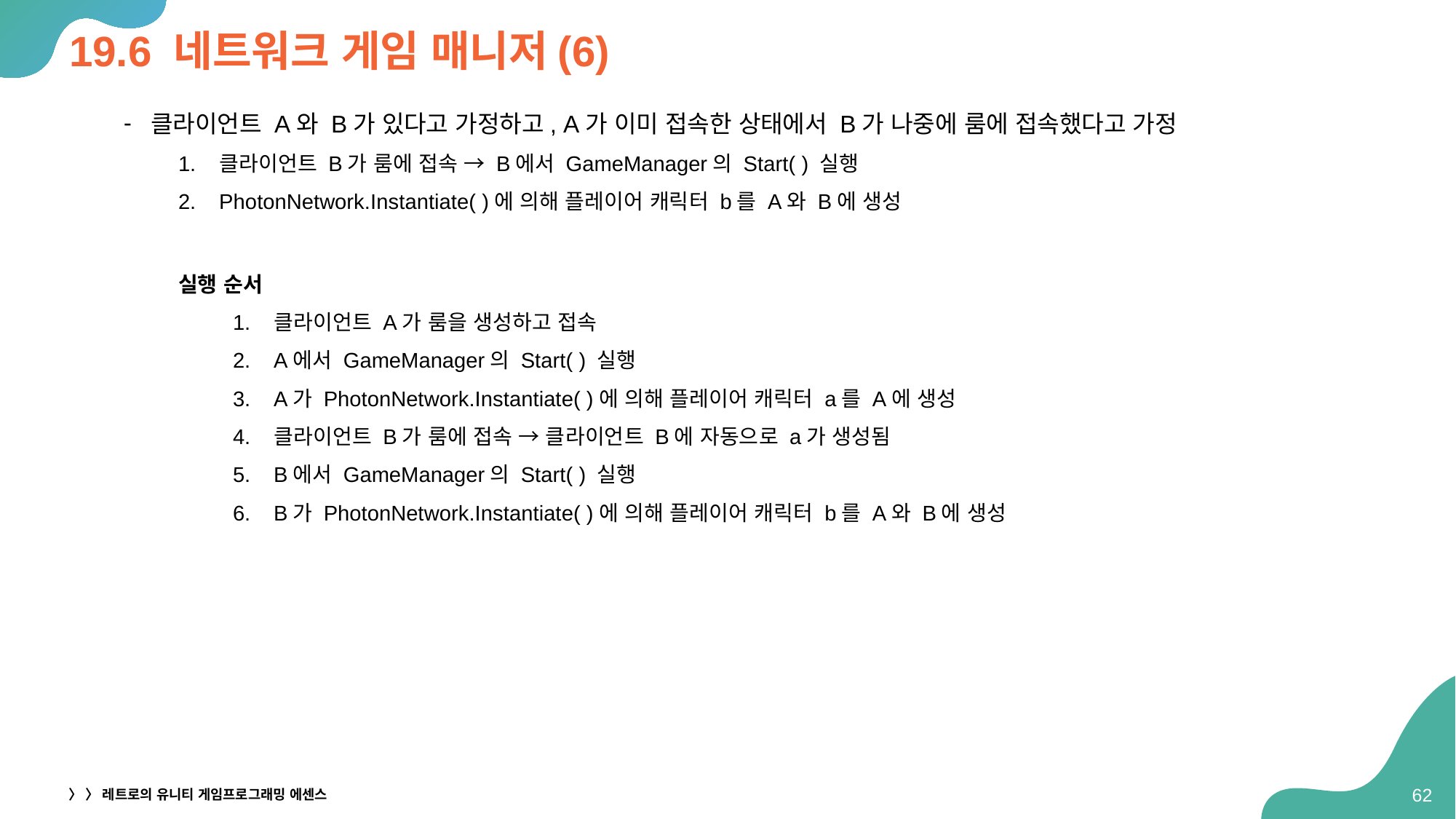

# 19.6 네트워크 게임 매니저(6)
클라이언트 A와 B가 있다고 가정하고, A가 이미 접속한 상태에서 B가 나중에 룸에 접속했다고 가정
클라이언트 B가 룸에 접속 → B에서 GameManager의 Start( ) 실행
PhotonNetwork.Instantiate( )에 의해 플레이어 캐릭터 b를 A와 B에 생성

실행 순서
클라이언트 A가 룸을 생성하고 접속
A에서 GameManager의 Start( ) 실행
A가 PhotonNetwork.Instantiate( )에 의해 플레이어 캐릭터 a를 A에 생성
클라이언트 B가 룸에 접속 → 클라이언트 B에 자동으로 a가 생성됨
B에서 GameManager의 Start( ) 실행
B가 PhotonNetwork.Instantiate( )에 의해 플레이어 캐릭터 b를 A와 B에 생성
62